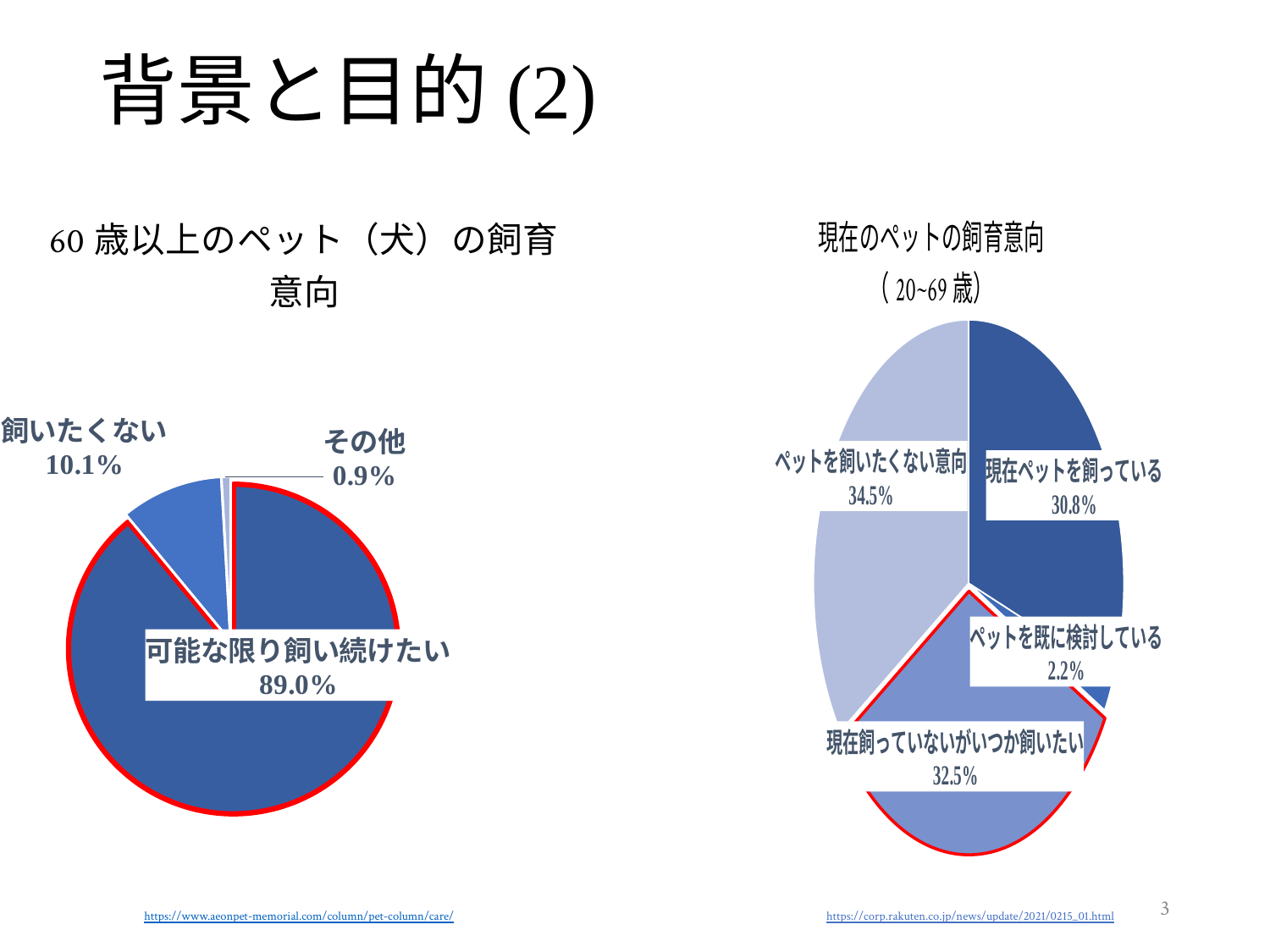

背景と目的(2)

### Chart: 現在のペットの飼育意向（20~69歳）

| Category | 現在ペットを飼っていない |
|---|---|
| 現在ペットを飼っている | 0.308 |
| ペットを既に検討している | 0.022 |
| 現在飼っていないがいつか飼いたい | 0.325 |
| ペットを飼いたくない意向 | 0.345 |

### Chart: 60歳以上のペット（犬）の飼育意向

| Category | 60歳以上のペット（犬）の飼育意向 [%] |
|---|---|
| 可能な限り飼い続けたい | 0.89 |
| 飼いたくない | 0.101 |
| その他 | 0.009 |
3
https://corp.rakuten.co.jp/news/update/2021/0215_01.html
https://www.aeonpet-memorial.com/column/pet-column/care/